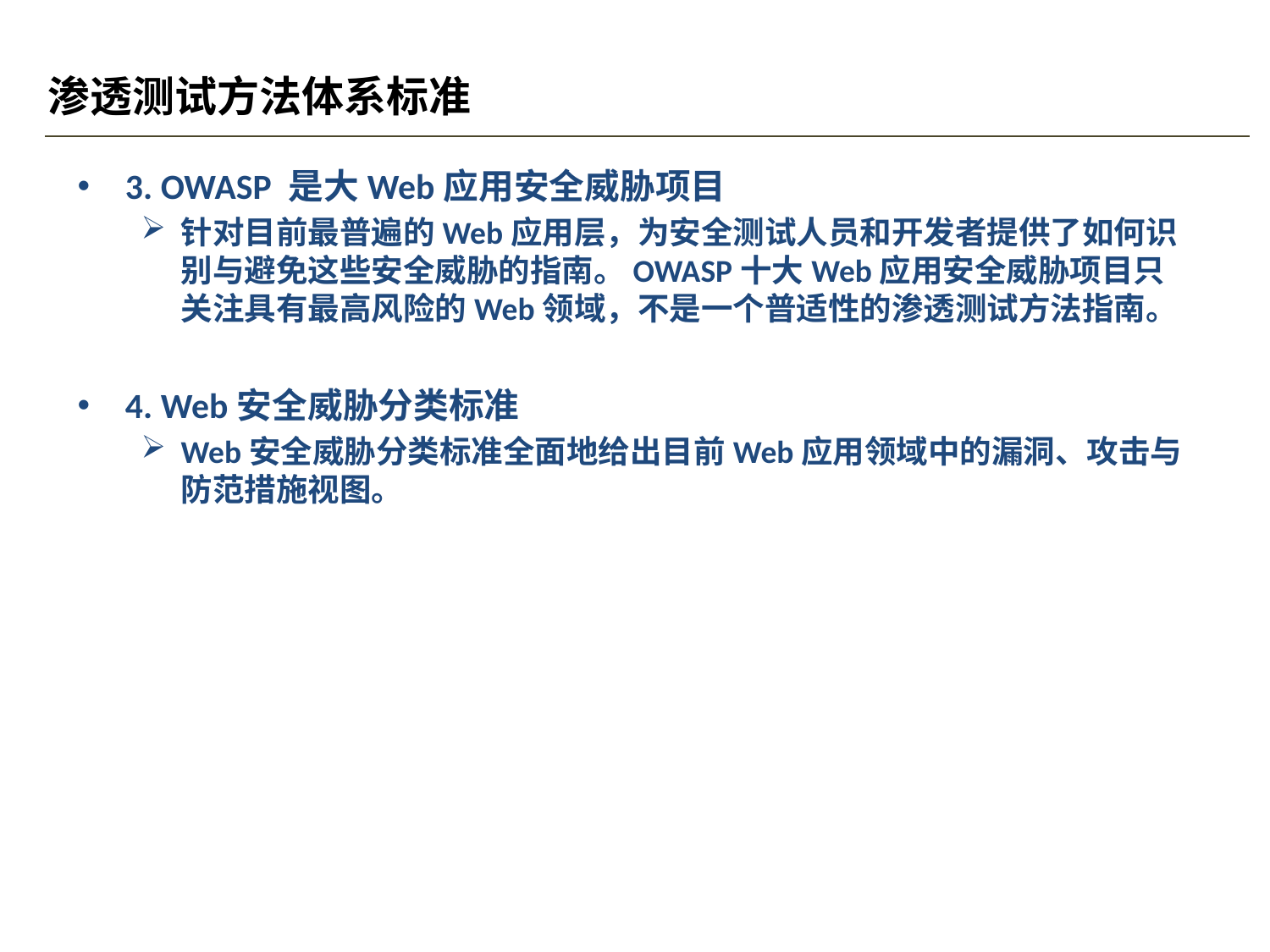

# 渗透测试方法体系标准
3. OWASP 是大Web应用安全威胁项目
针对目前最普遍的Web应用层，为安全测试人员和开发者提供了如何识别与避免这些安全威胁的指南。OWASP十大Web应用安全威胁项目只关注具有最高风险的Web领域，不是一个普适性的渗透测试方法指南。

4. Web安全威胁分类标准
Web安全威胁分类标准全面地给出目前Web应用领域中的漏洞、攻击与防范措施视图。